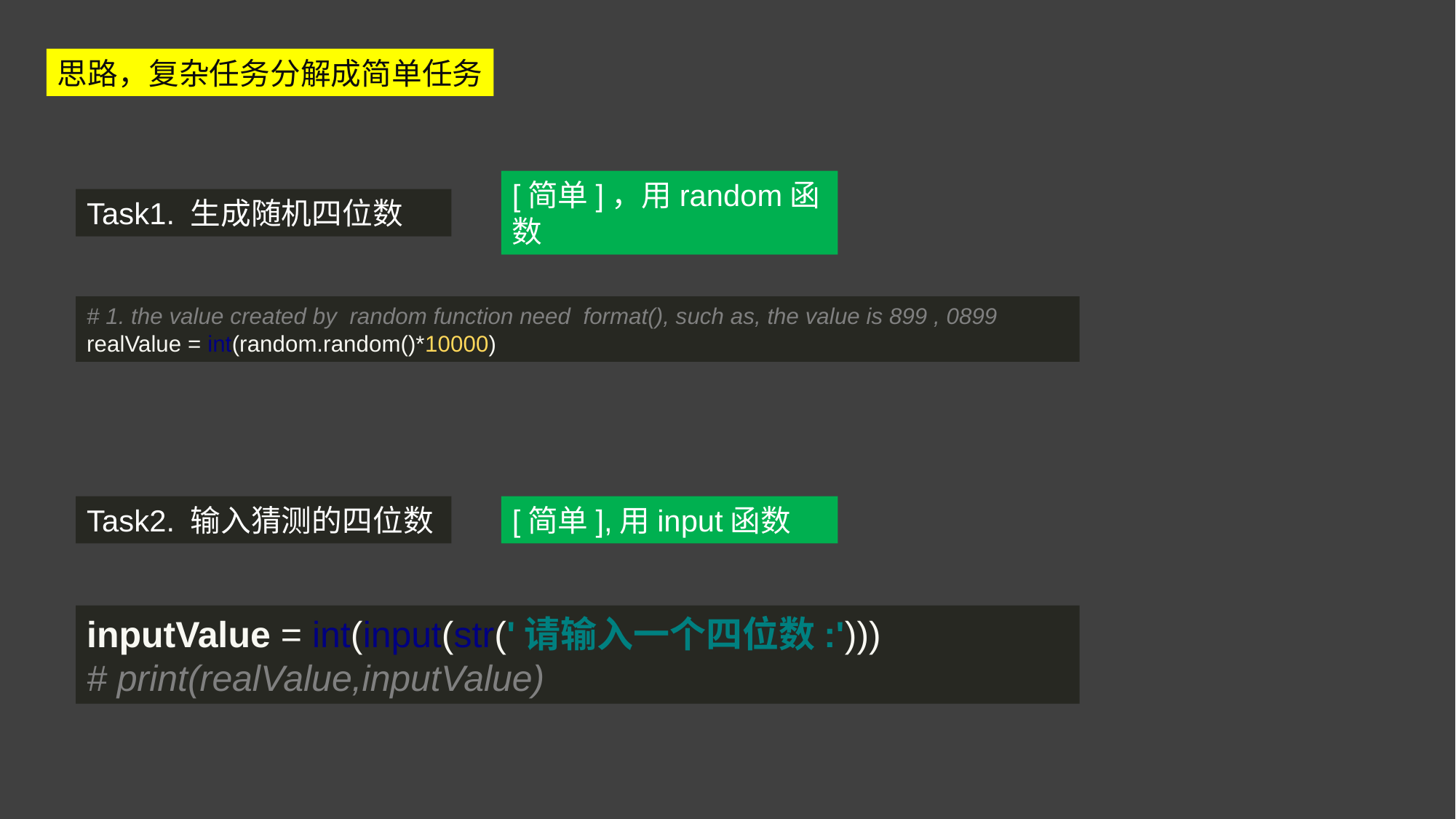

思路，复杂任务分解成简单任务
Task1. 生成随机四位数
[简单]，用random函数
# 1. the value created by  random function need  format(), such as, the value is 899 , 0899 realValue = int(random.random()*10000)
Task2. 输入猜测的四位数
[简单],用input函数
inputValue = int(input(str('请输入一个四位数:')))
# print(realValue,inputValue)